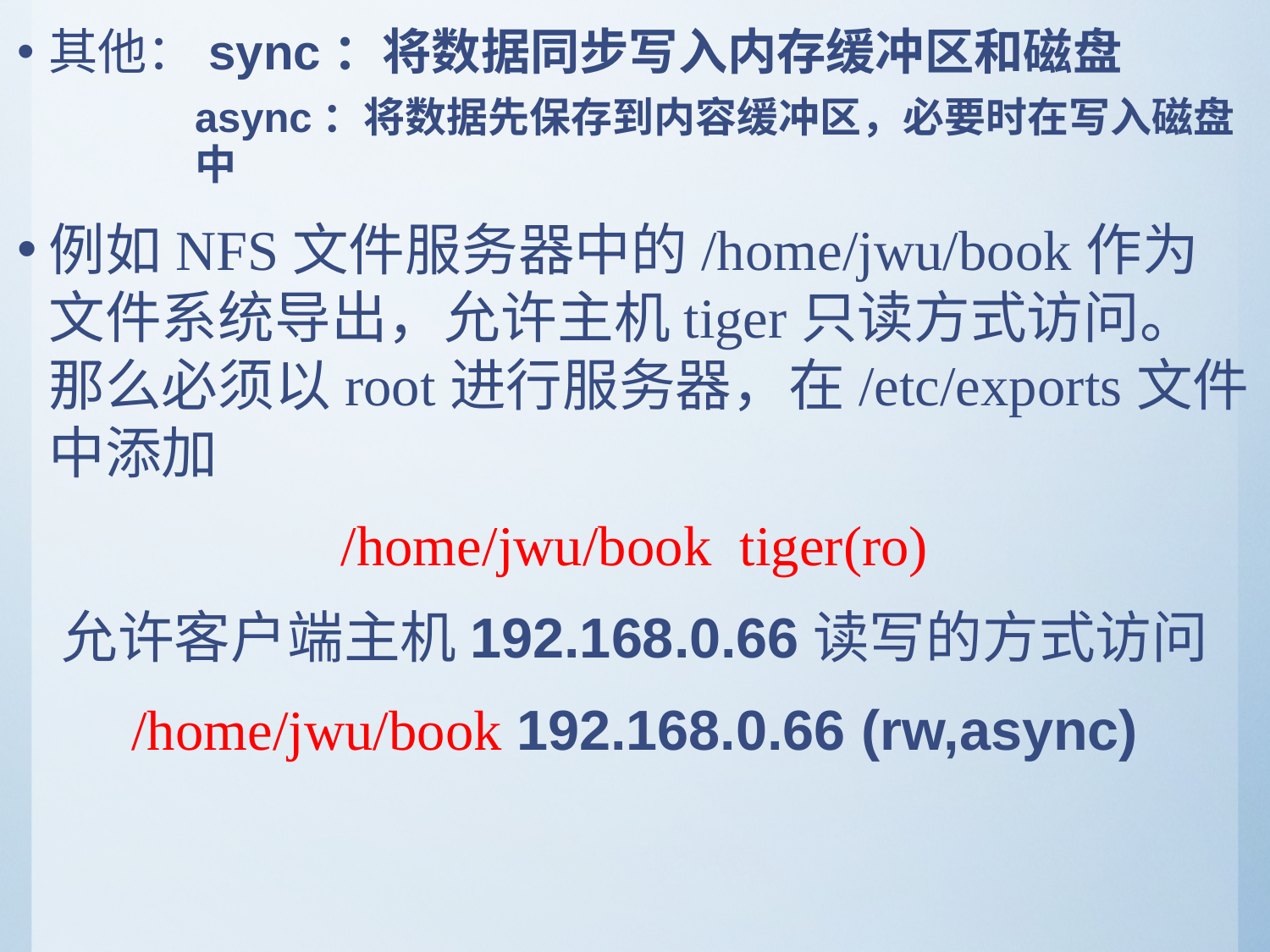

其他：sync：将数据同步写入内存缓冲区和磁盘
async：将数据先保存到内容缓冲区，必要时在写入磁盘中
例如NFS文件服务器中的/home/jwu/book作为文件系统导出，允许主机tiger只读方式访问。那么必须以root进行服务器，在/etc/exports文件中添加
/home/jwu/book  tiger(ro)
允许客户端主机192.168.0.66读写的方式访问
/home/jwu/book 192.168.0.66 (rw,async)